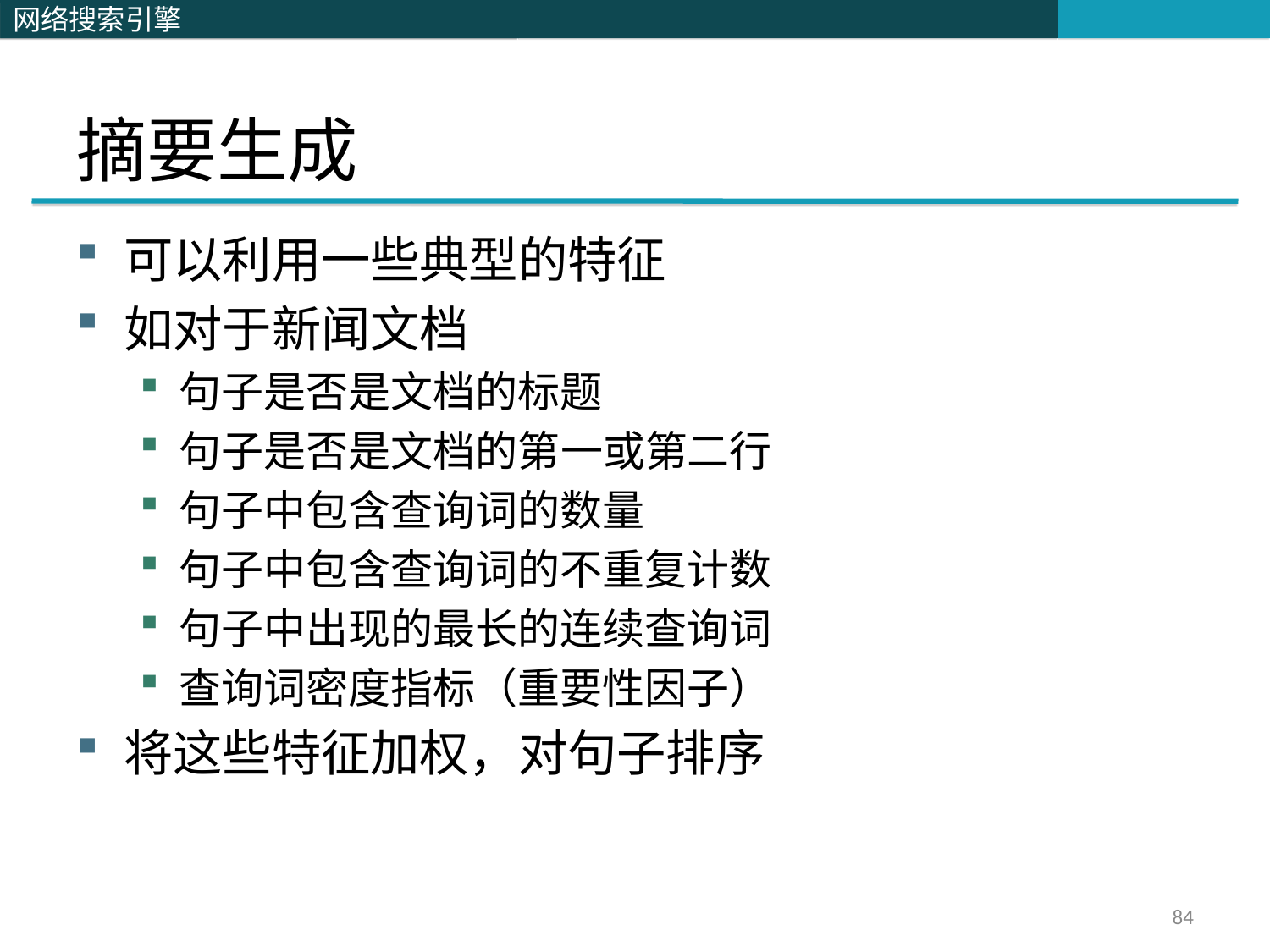

# 摘要生成
可以利用一些典型的特征
如对于新闻文档
句子是否是文档的标题
句子是否是文档的第一或第二行
句子中包含查询词的数量
句子中包含查询词的不重复计数
句子中出现的最长的连续查询词
查询词密度指标（重要性因子）
将这些特征加权，对句子排序
84